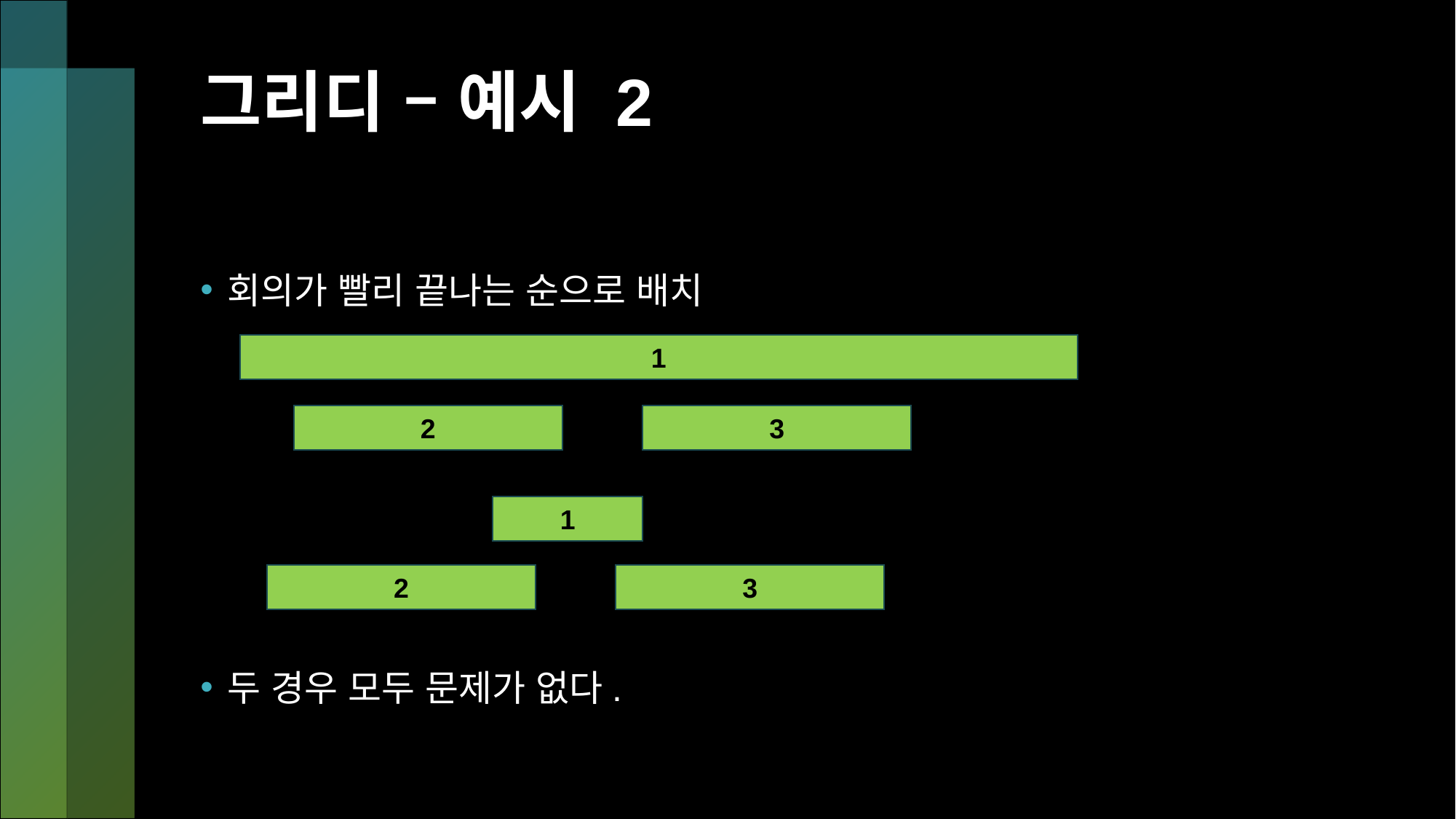

# 그리디 – 예시 2
회의가 빨리 끝나는 순으로 배치

두 경우 모두 문제가 없다.
1
2
3
1
2
3